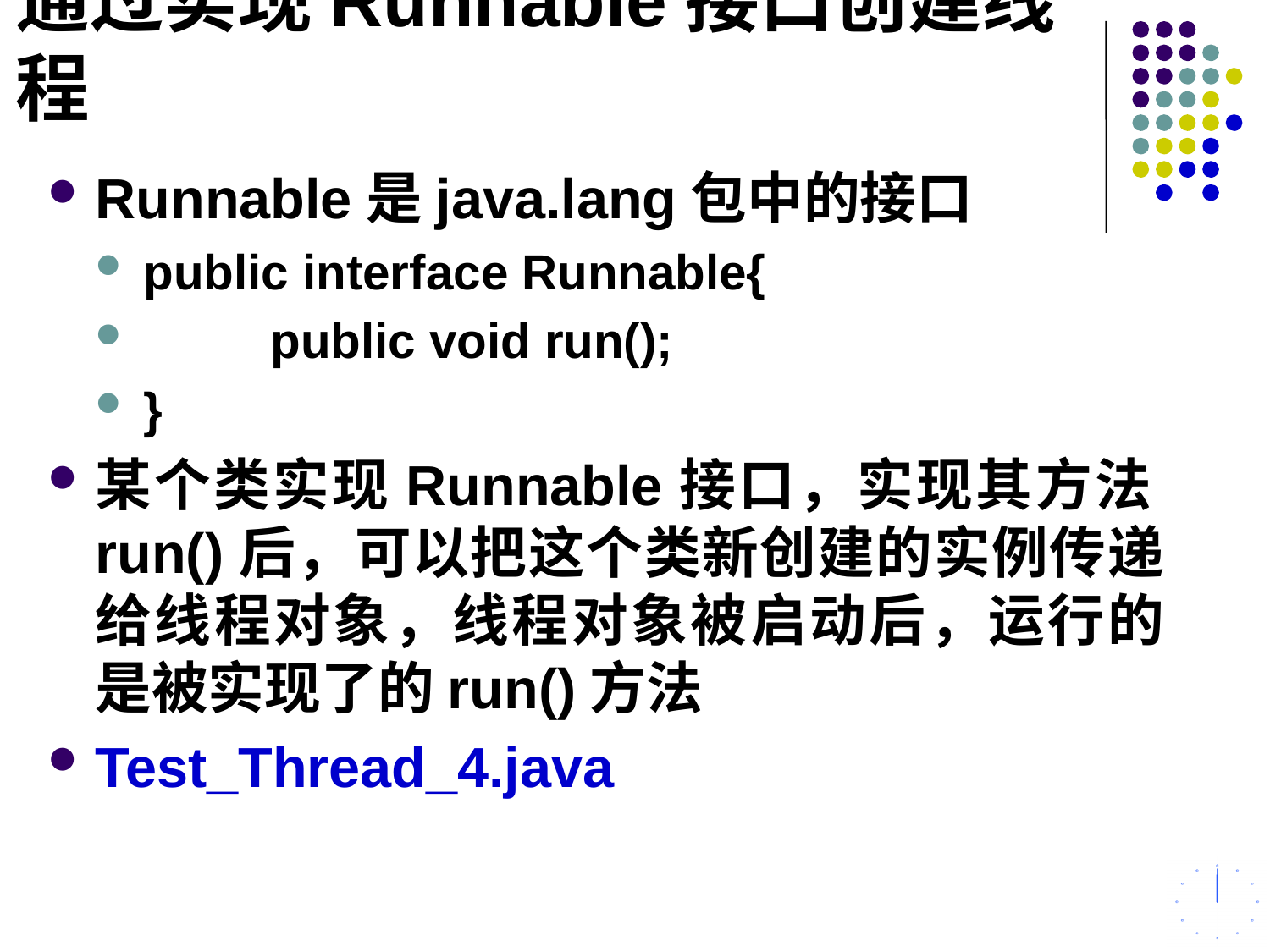

# 通过实现Runnable接口创建线程
Runnable是java.lang包中的接口
public interface Runnable{
	public void run();
}
某个类实现Runnable接口，实现其方法run()后，可以把这个类新创建的实例传递给线程对象，线程对象被启动后，运行的是被实现了的run()方法
Test_Thread_4.java